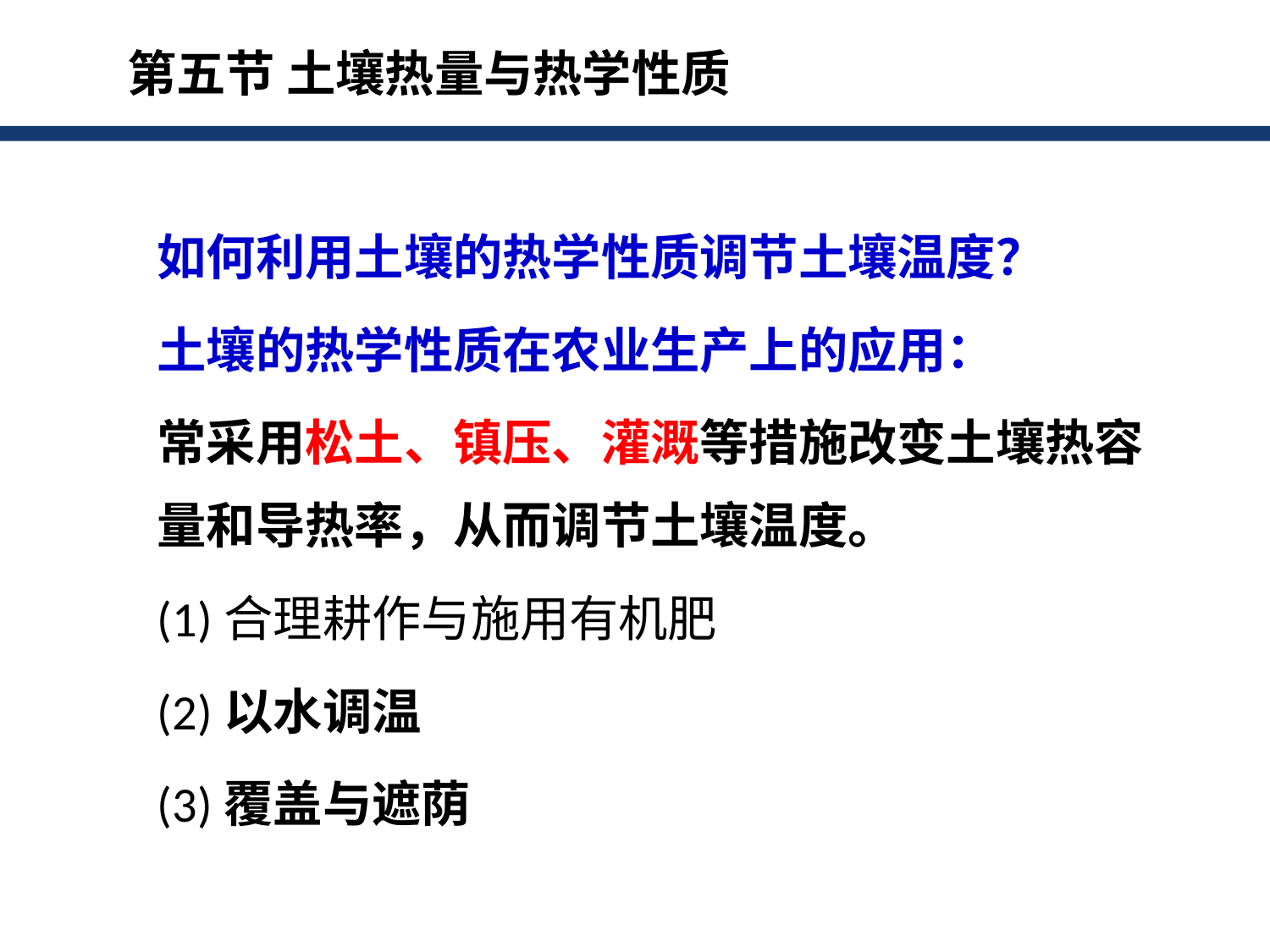

第五节 土壤热量与热学性质

如何利用土壤的热学性质调节土壤温度？
土壤的热学性质在农业生产上的应用：
常采用松土、镇压、灌溉等措施改变土壤热容量和导热率，从而调节土壤温度。
(1)合理耕作与施用有机肥
(2)以水调温
(3)覆盖与遮荫